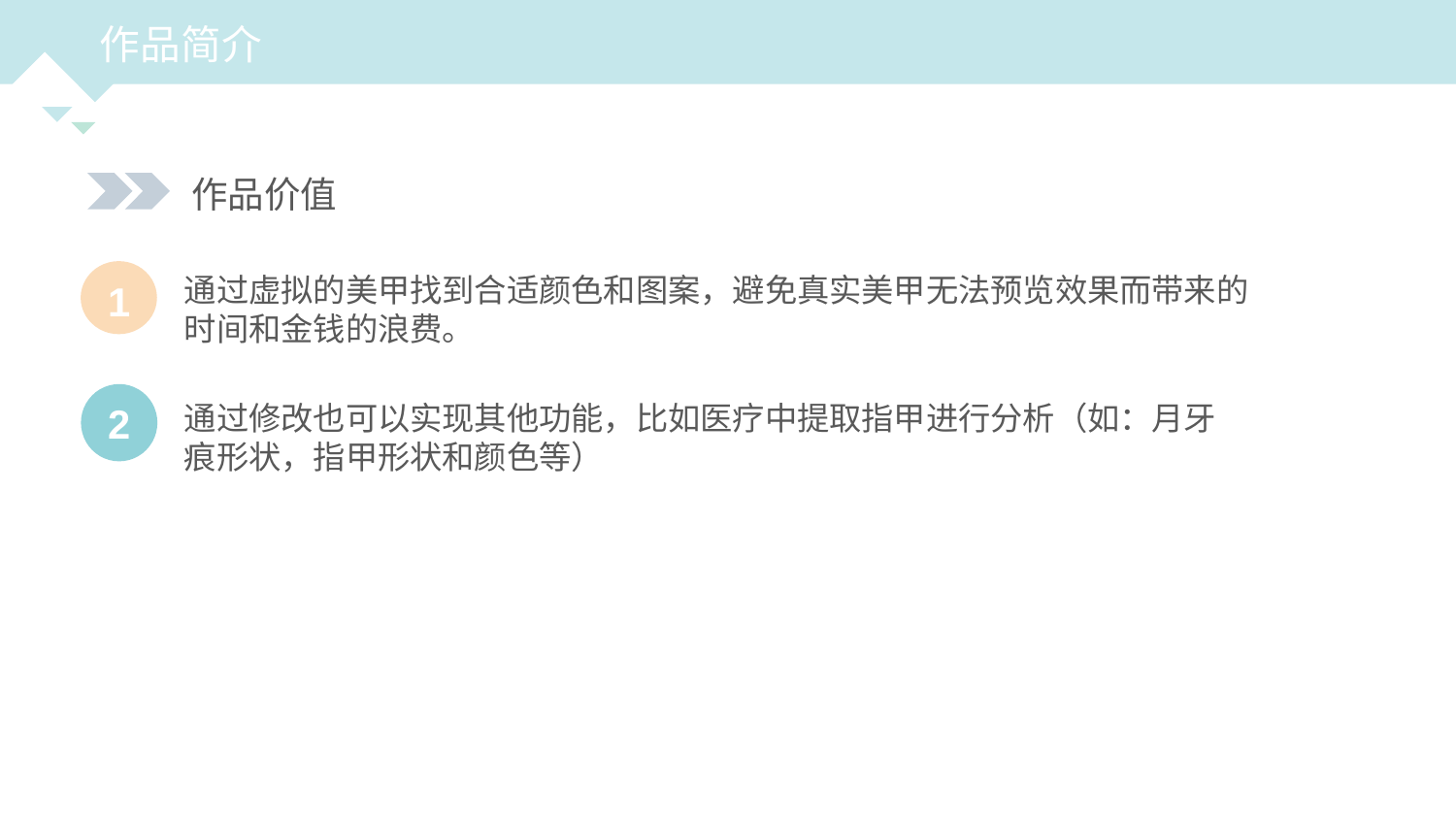

作品简介
作品价值

1
通过虚拟的美甲找到合适颜色和图案，避免真实美甲无法预览效果而带来的时间和金钱的浪费。

2
通过修改也可以实现其他功能，比如医疗中提取指甲进行分析（如：月牙痕形状，指甲形状和颜色等）